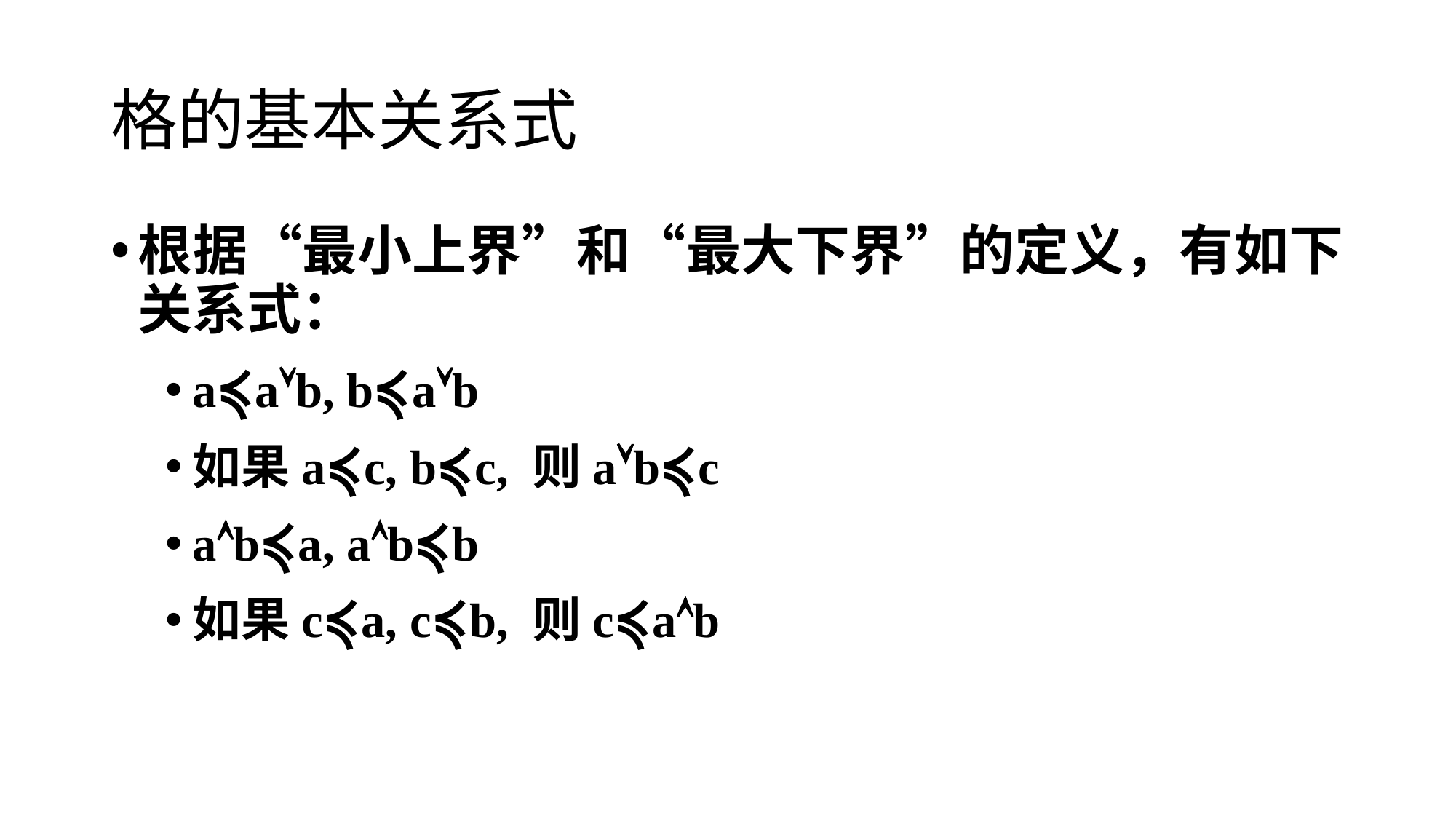

# 格的基本关系式
根据“最小上界”和“最大下界”的定义，有如下关系式：
a≼a∨b, b≼a∨b
如果a≼c, b≼c, 则a∨b≼c
a∧b≼a, a∧b≼b
如果c≼a, c≼b, 则c≼a∧b